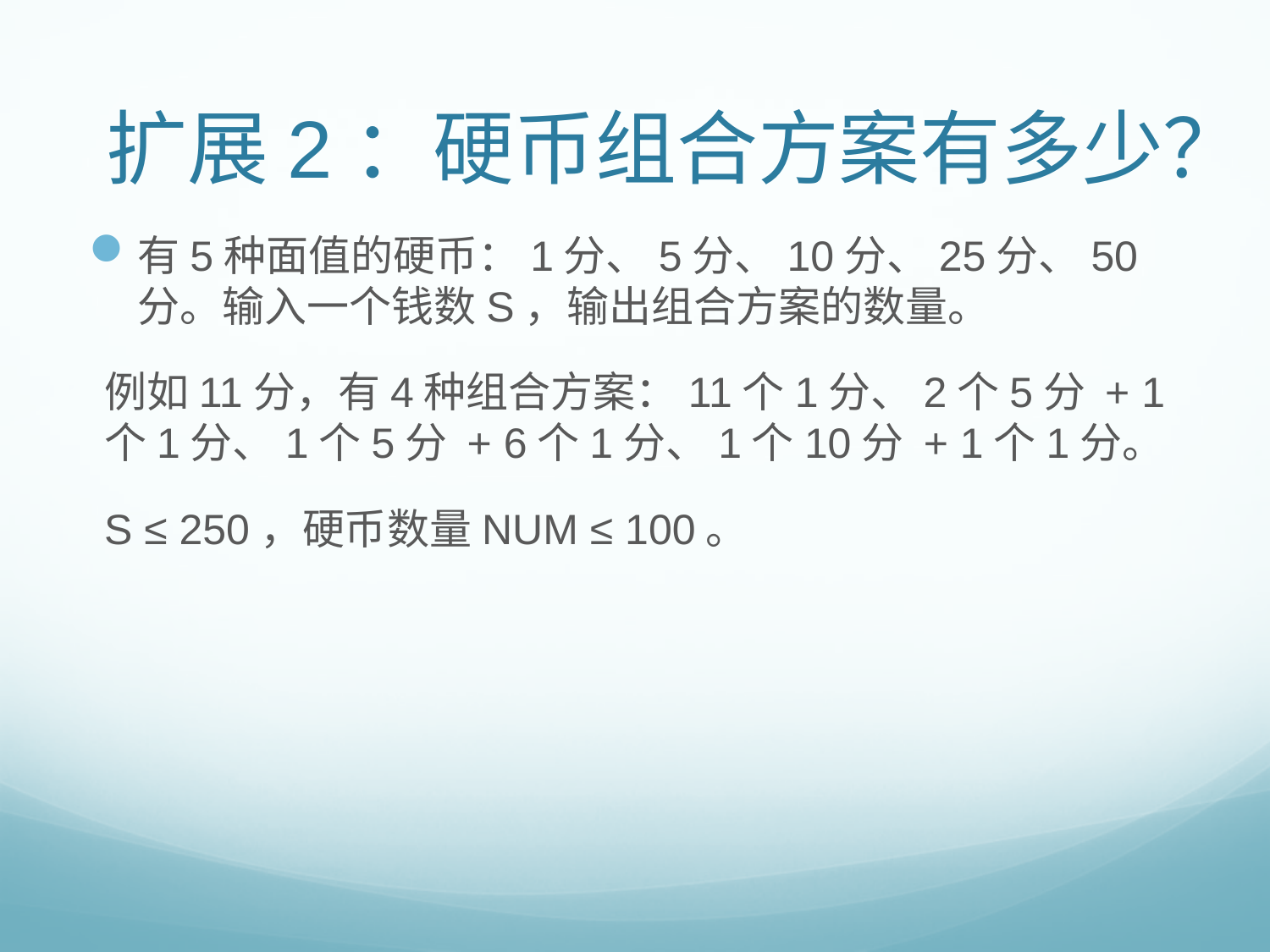

# 扩展2：硬币组合方案有多少？
有5种面值的硬币：1分、5分、10分、25分、50分。输入一个钱数S，输出组合方案的数量。
例如11分，有4种组合方案：11个1分、2个5分 + 1个1分、1个5分 + 6个1分、1个10分 + 1个1分。
S ≤ 250，硬币数量NUM ≤ 100。